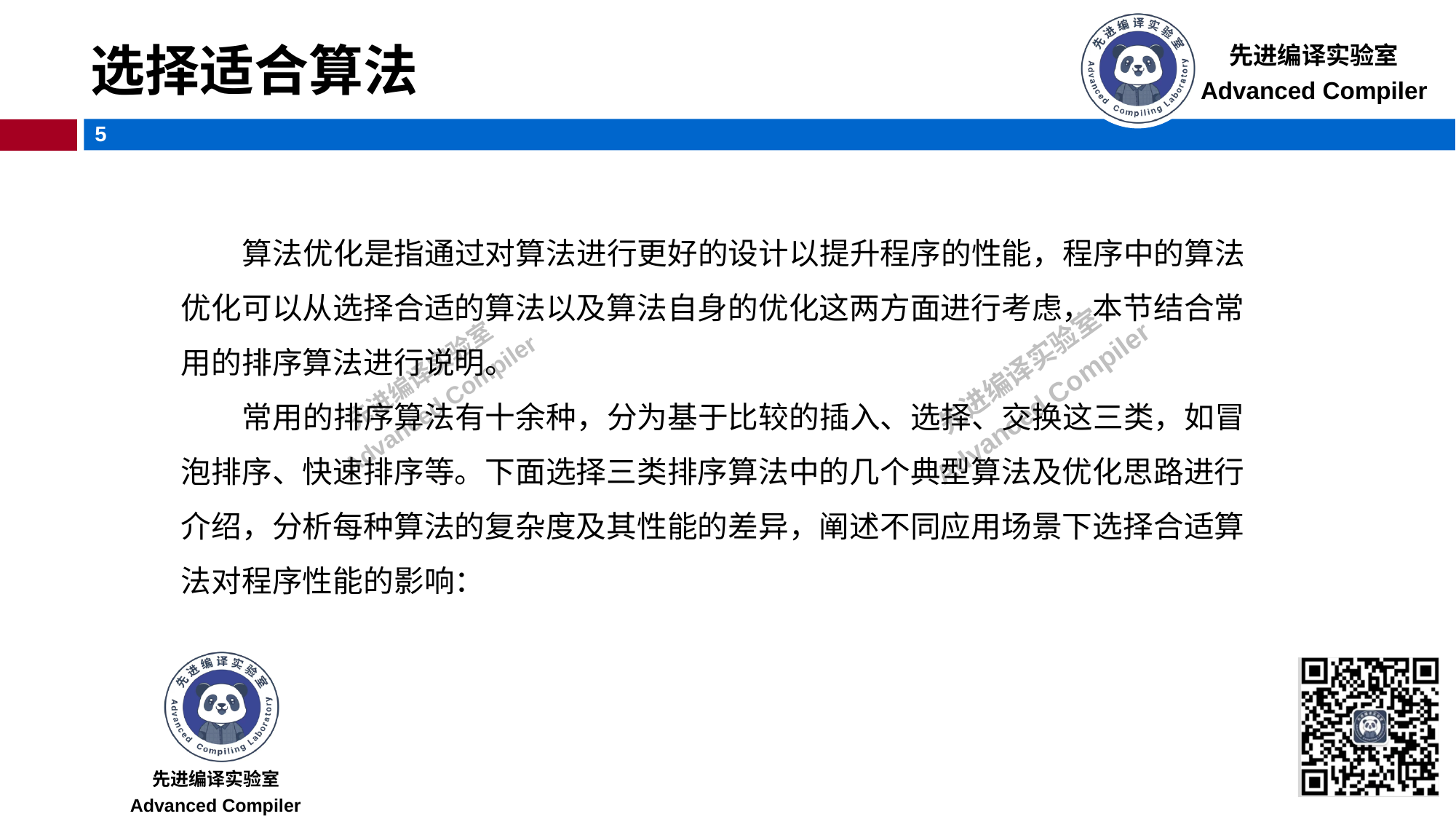

# 选择适合算法
        算法优化是指通过对算法进行更好的设计以提升程序的性能，程序中的算法优化可以从选择合适的算法以及算法自身的优化这两方面进行考虑，本节结合常用的排序算法进行说明。
        常用的排序算法有十余种，分为基于比较的插入、选择、交换这三类，如冒泡排序、快速排序等。下面选择三类排序算法中的几个典型算法及优化思路进行介绍，分析每种算法的复杂度及其性能的差异，阐述不同应用场景下选择合适算法对程序性能的影响：